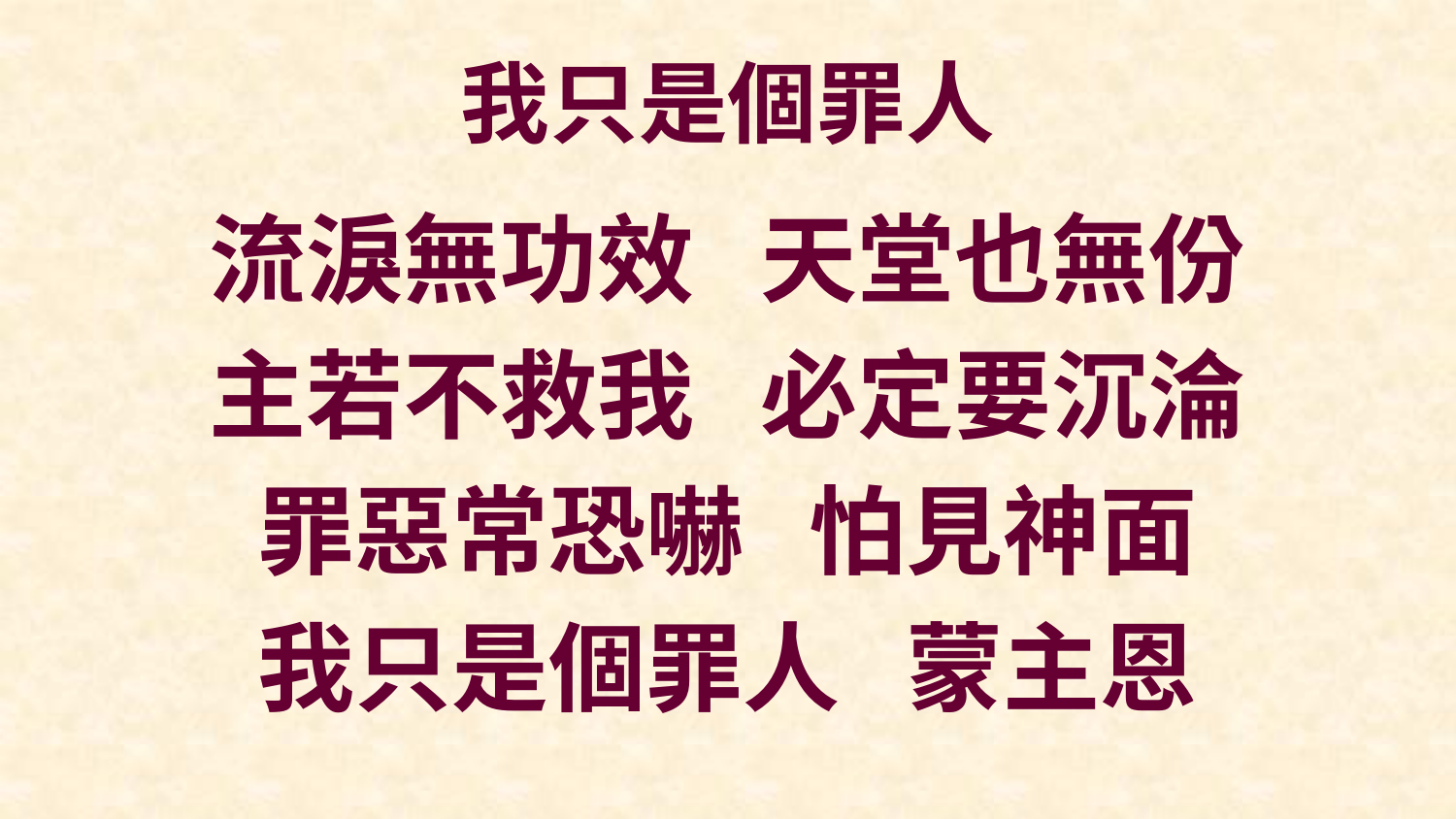

# 我只是個罪人
流淚無功效   天堂也無份
主若不救我   必定要沉淪
罪惡常恐嚇   怕見神面
我只是個罪人   蒙主恩